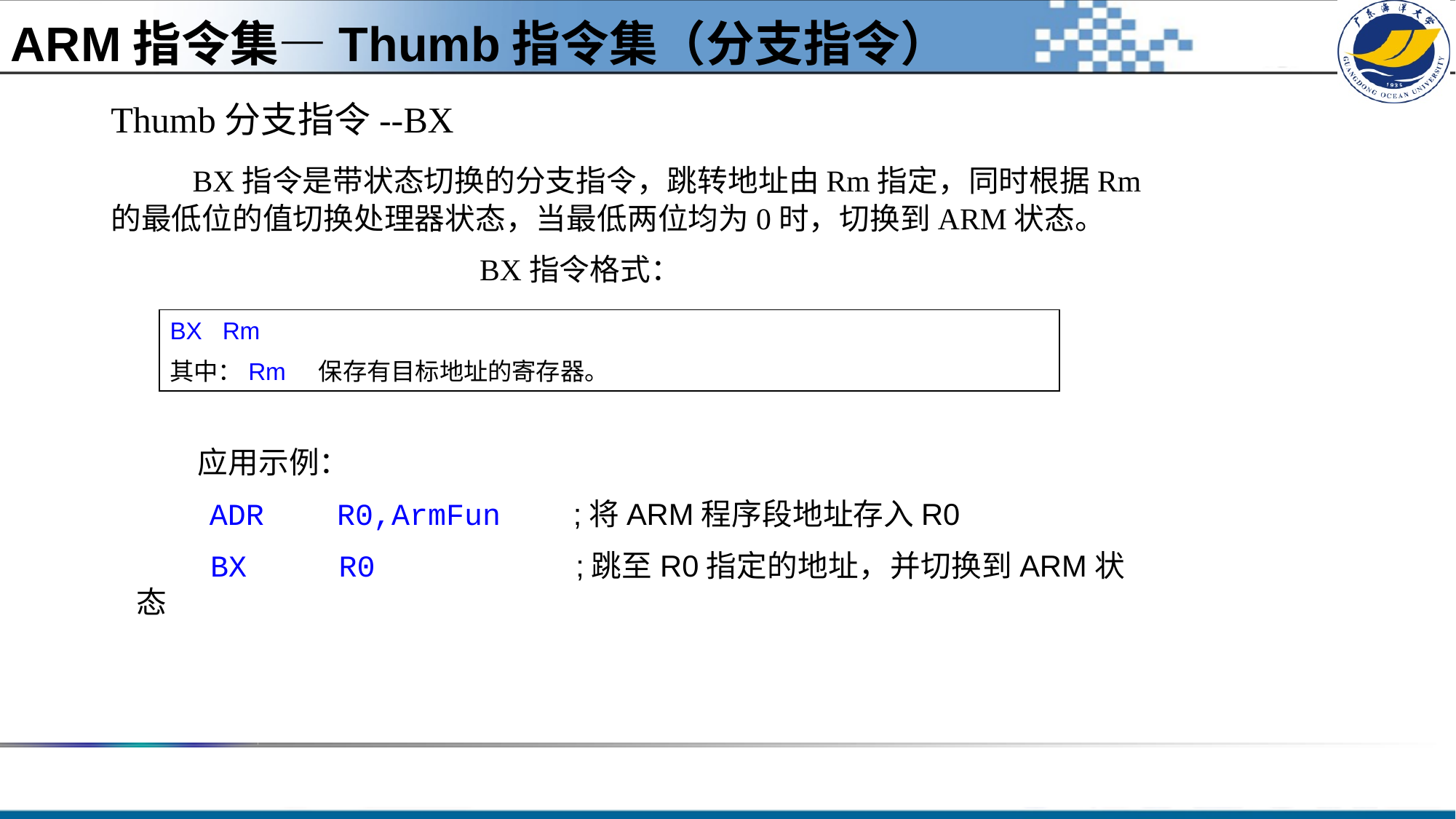

ARM指令集—Thumb指令集（分支指令）
Thumb分支指令--BX
        BX指令是带状态切换的分支指令，跳转地址由Rm指定，同时根据Rm的最低位的值切换处理器状态，当最低两位均为0时，切换到ARM状态。
BX指令格式：
BX   Rm
其中：Rm    保存有目标地址的寄存器。
        应用示例：
    ADR    R0,ArmFun	;将ARM程序段地址存入R0
    BX     R0	  	;跳至R0指定的地址，并切换到ARM状态
161